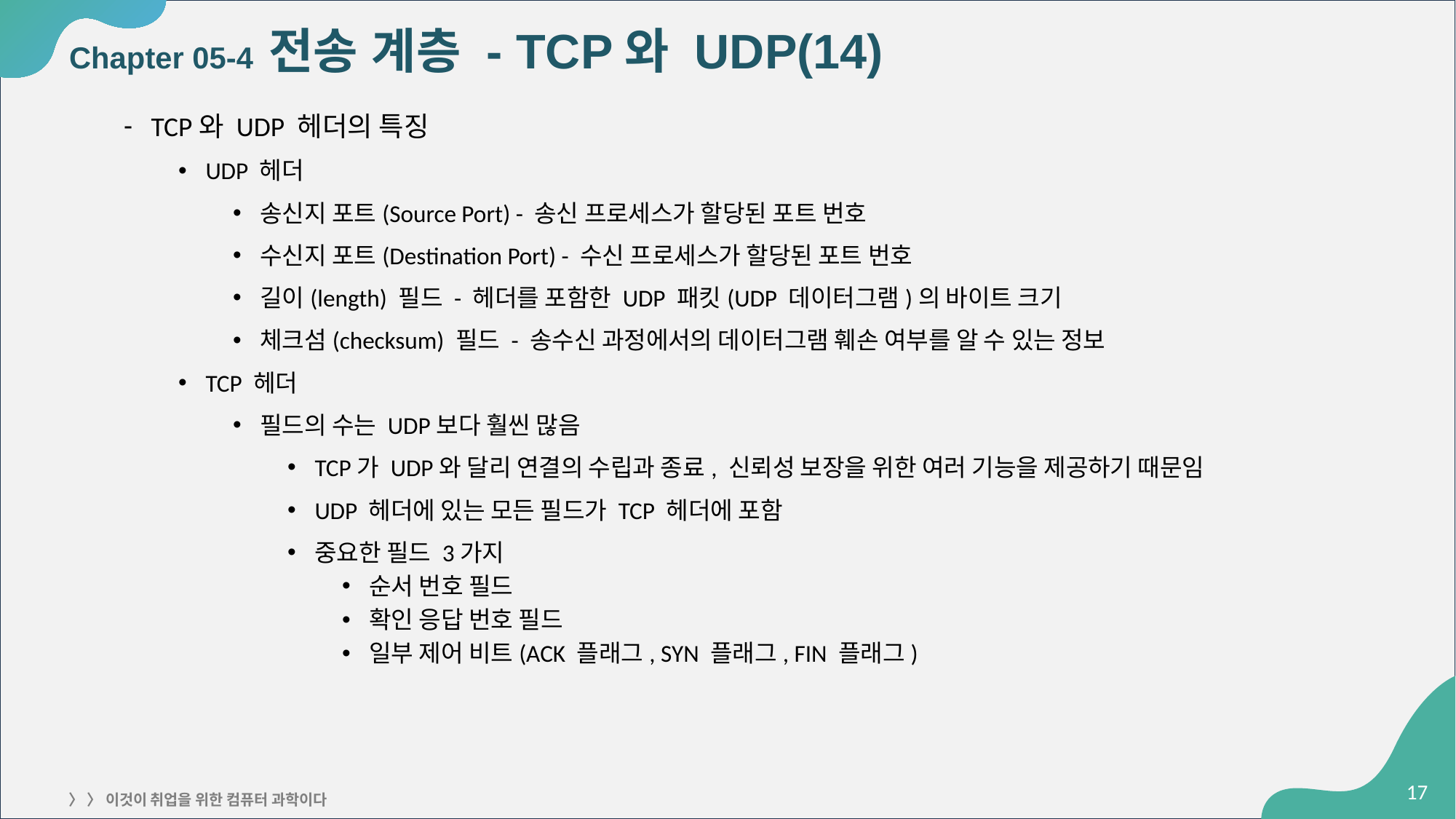

# Chapter 05-4 전송 계층 - TCP와 UDP(14)
TCP와 UDP 헤더의 특징
UDP 헤더
송신지 포트(Source Port) - 송신 프로세스가 할당된 포트 번호
수신지 포트(Destination Port) - 수신 프로세스가 할당된 포트 번호
길이(length) 필드 - 헤더를 포함한 UDP 패킷(UDP 데이터그램)의 바이트 크기
체크섬(checksum) 필드 - 송수신 과정에서의 데이터그램 훼손 여부를 알 수 있는 정보
TCP 헤더
필드의 수는 UDP보다 훨씬 많음
TCP가 UDP와 달리 연결의 수립과 종료, 신뢰성 보장을 위한 여러 기능을 제공하기 때문임
UDP 헤더에 있는 모든 필드가 TCP 헤더에 포함
중요한 필드 3가지
순서 번호 필드
확인 응답 번호 필드
일부 제어 비트(ACK 플래그, SYN 플래그, FIN 플래그)
17
〉 〉 이것이 취업을 위한 컴퓨터 과학이다